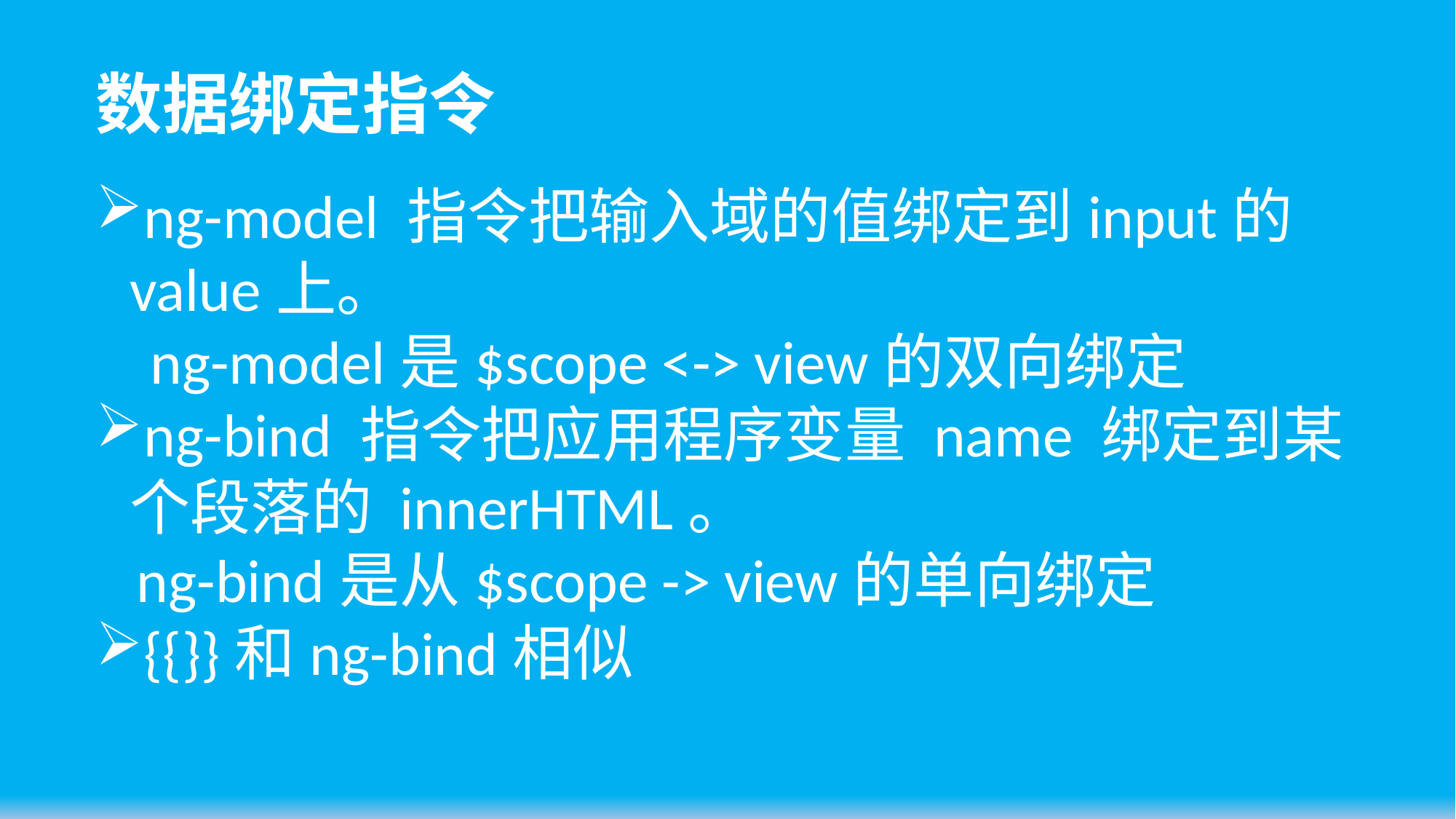

# 数据绑定指令
ng-model 指令把输入域的值绑定到input的value上。
    ng-model是$scope <-> view的双向绑定
ng-bind 指令把应用程序变量 name 绑定到某个段落的 innerHTML。
   ng-bind是从$scope -> view的单向绑定
{{}}和ng-bind相似